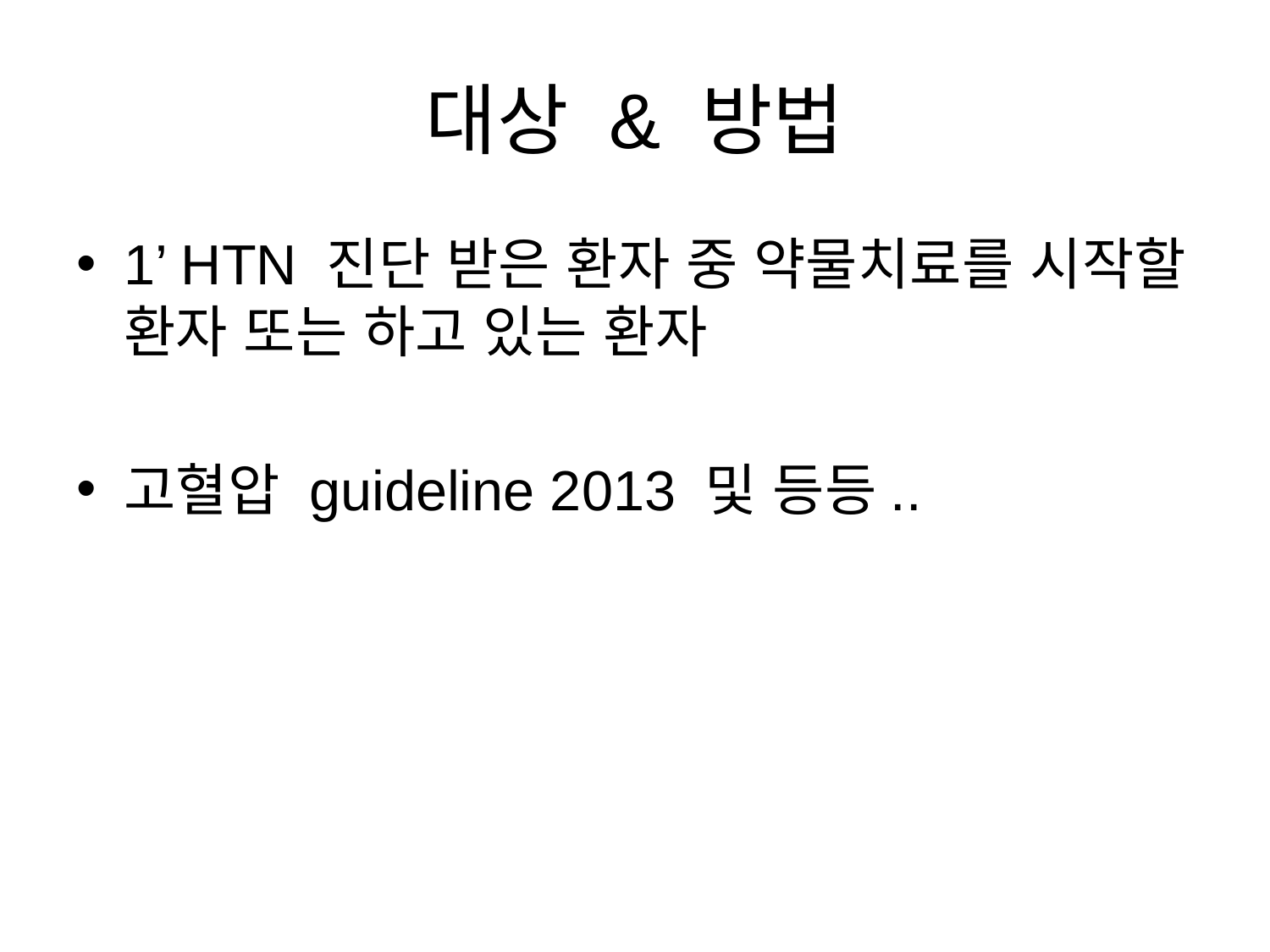

# 대상 & 방법
1’ HTN 진단 받은 환자 중 약물치료를 시작할 환자 또는 하고 있는 환자

고혈압 guideline 2013 및 등등..